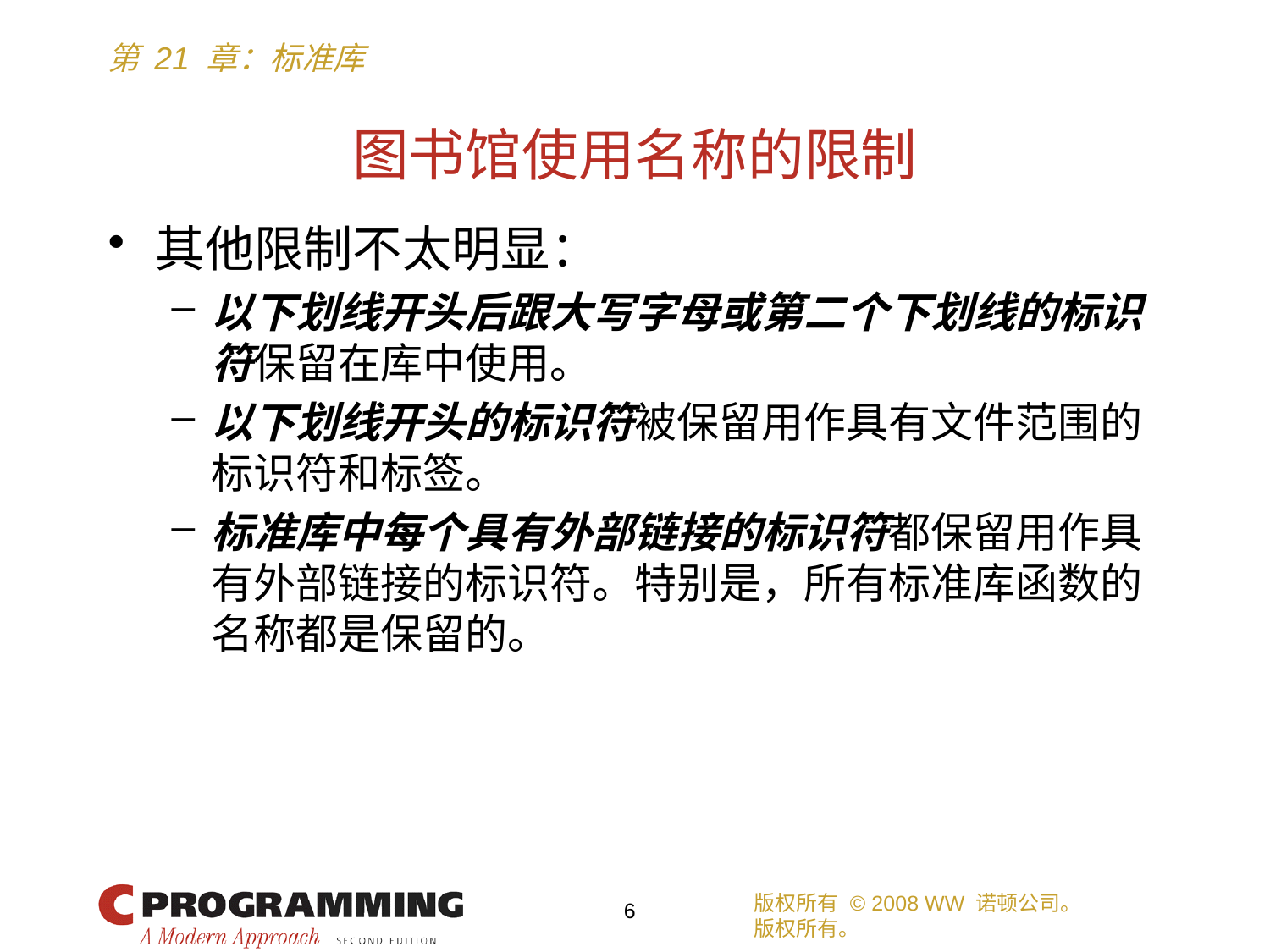

# 图书馆使用名称的限制
其他限制不太明显：
以下划线开头后跟大写字母或第二个下划线的标识符保留在库中使用。
以下划线开头的标识符被保留用作具有文件范围的标识符和标签。
标准库中每个具有外部链接的标识符都保留用作具有外部链接的标识符。特别是，所有标准库函数的名称都是保留的。
版权所有 © 2008 WW 诺顿公司。
版权所有。
6